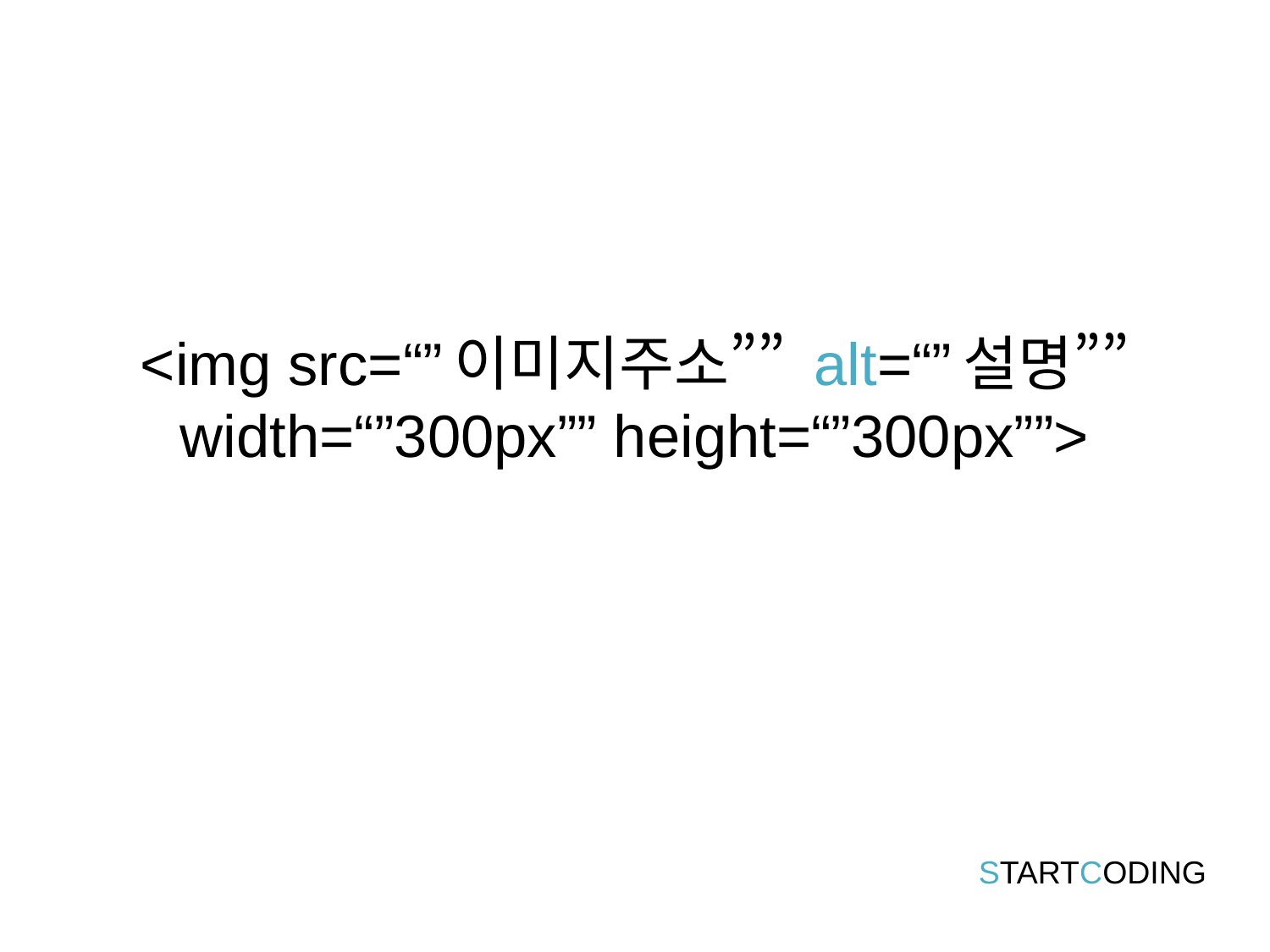

# <img src=“”이미지주소”” alt=“”설명”” width=“”300px”” height=“”300px””>
STARTCODING